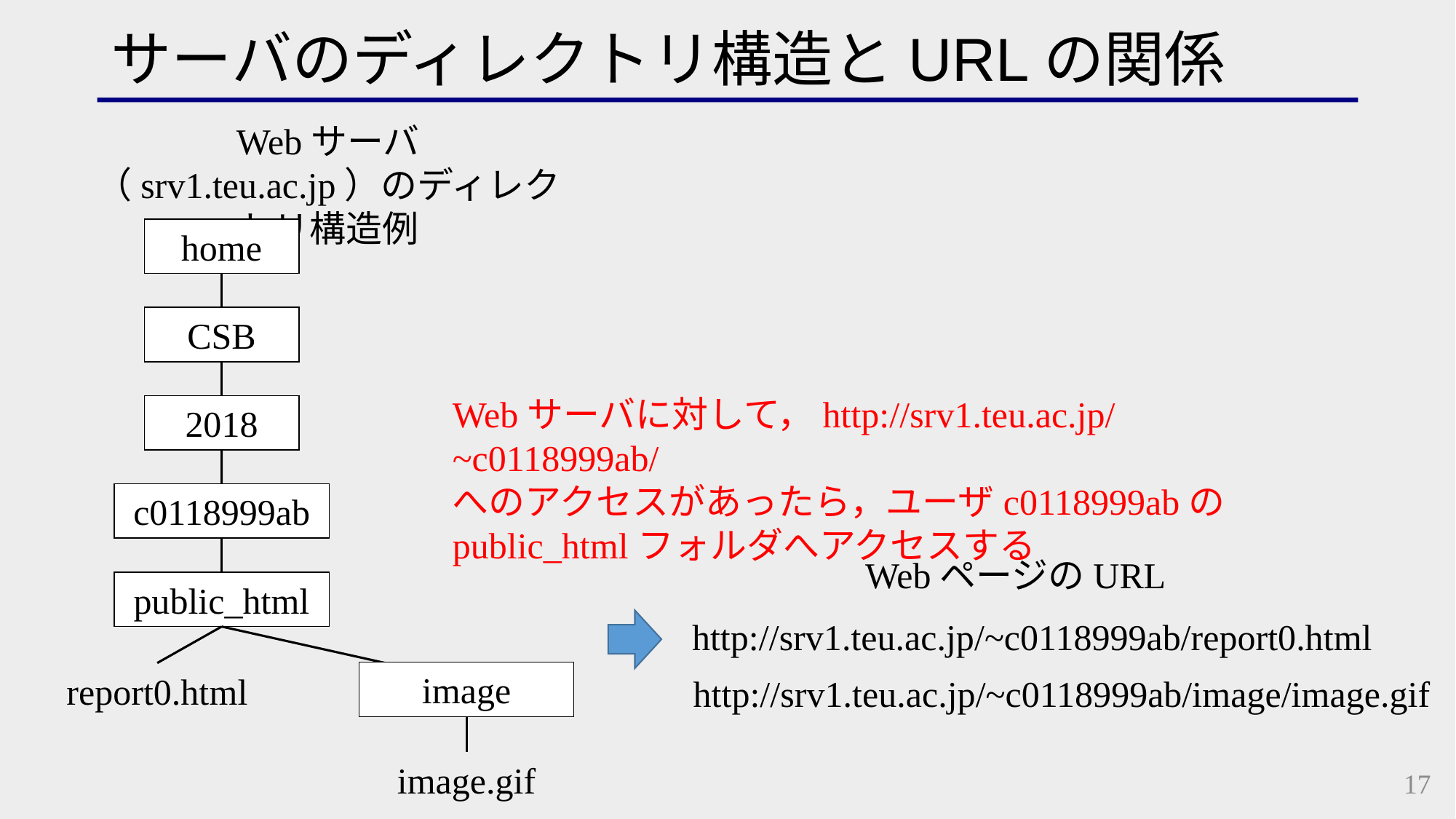

サーバのディレクトリ構造とURLの関係
Webサーバ（srv1.teu.ac.jp）のディレクトリ構造例
home
CSB
Webサーバに対して，http://srv1.teu.ac.jp/~c0118999ab/
へのアクセスがあったら，ユーザc0118999abのpublic_htmlフォルダへアクセスする
2018
c0118999ab
WebページのURL
public_html
http://srv1.teu.ac.jp/~c0118999ab/report0.html

image
report0.html
http://srv1.teu.ac.jp/~c0118999ab/image/image.gif
image.gif
17